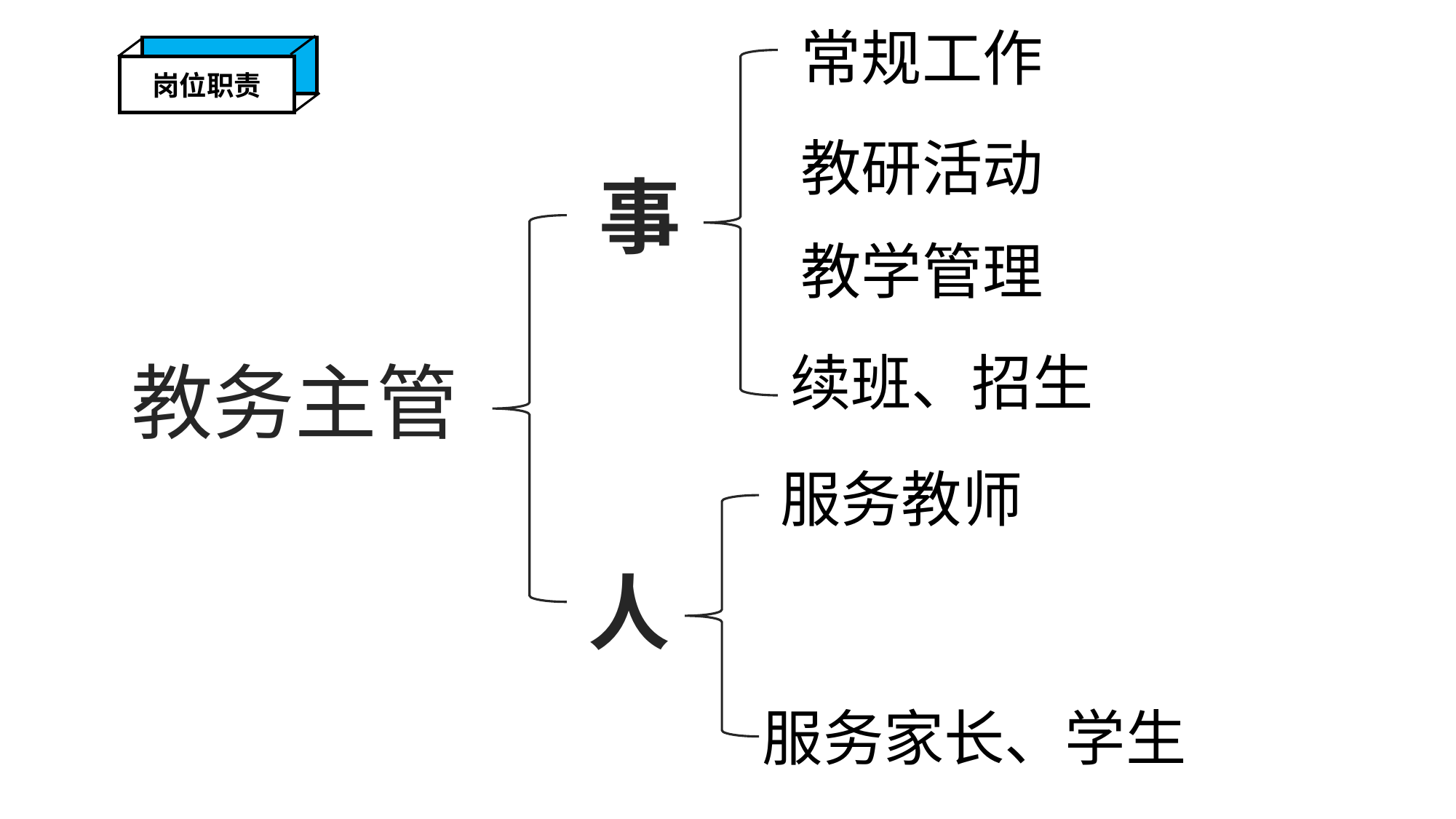

常规工作

岗位职责

教研活动
事

教学管理
续班、招生
教务主管
服务教师

人
服务家长、学生